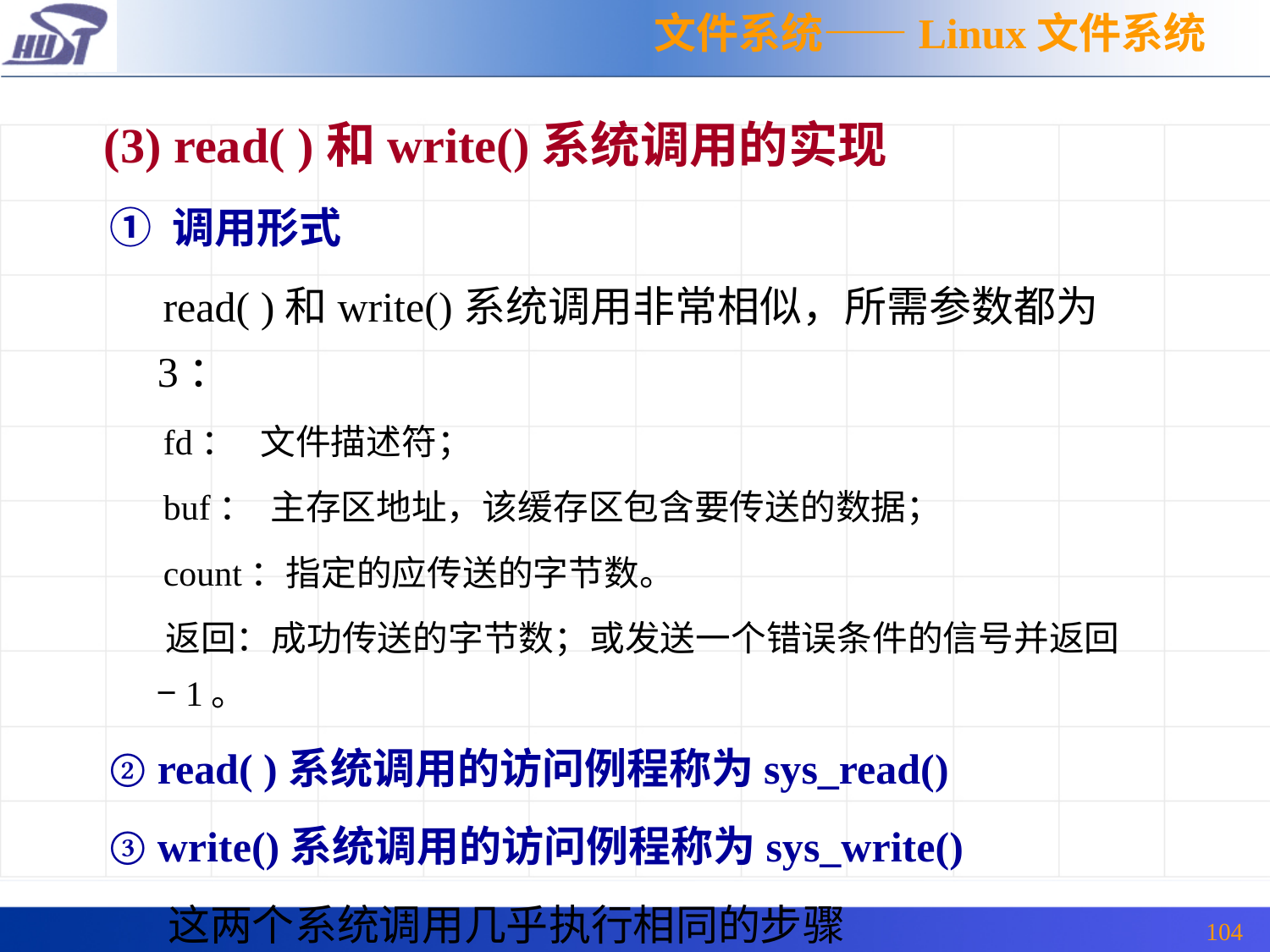

文件系统——Linux文件系统
      (3) read( )和write()系统调用的实现
① 调用形式
     read( )和write()系统调用非常相似，所需参数都为3：
      fd：   文件描述符；
      buf：  主存区地址，该缓存区包含要传送的数据；
      count：指定的应传送的字节数。
      返回：成功传送的字节数；或发送一个错误条件的信号并返回−1。
② read( )系统调用的访问例程称为sys_read()
③ write()系统调用的访问例程称为sys_write()
     这两个系统调用几乎执行相同的步骤
104